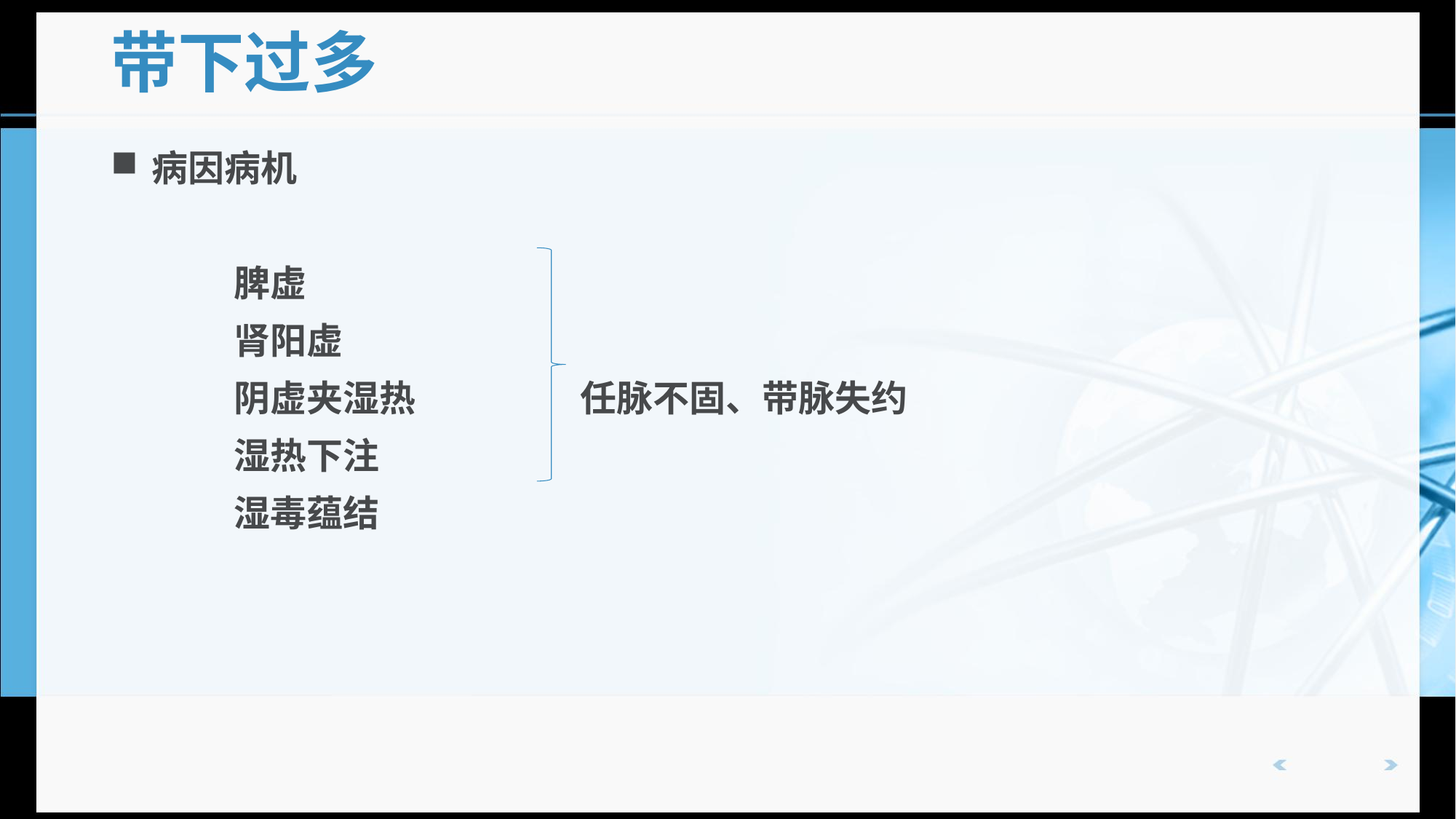

# 带下过多
病因病机

              脾虚
              肾阳虚
              阴虚夹湿热                    任脉不固、带脉失约
              湿热下注
              湿毒蕴结